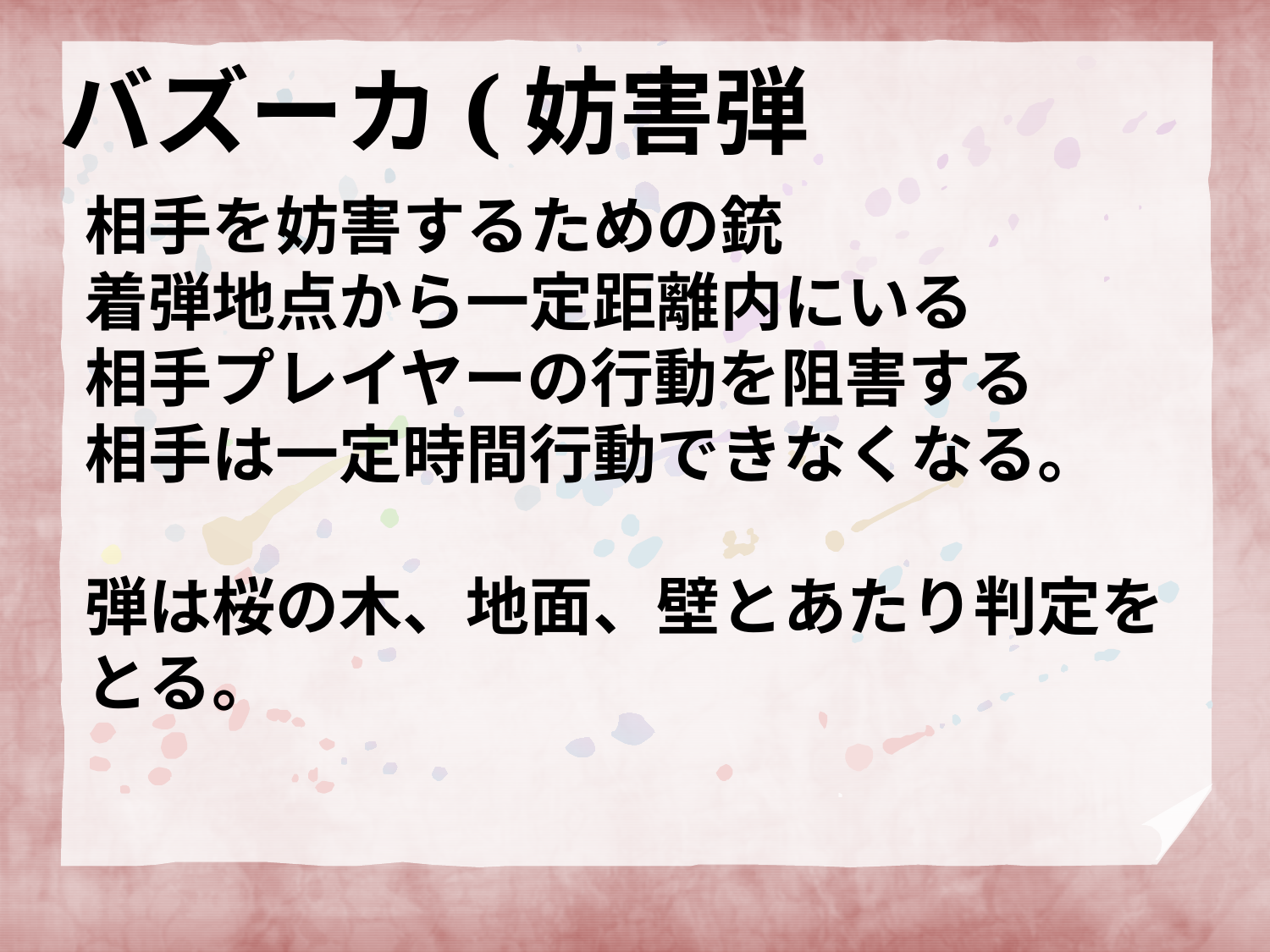

バズーカ(妨害弾
相手を妨害するための銃
着弾地点から一定距離内にいる
相手プレイヤーの行動を阻害する
相手は一定時間行動できなくなる。

弾は桜の木、地面、壁とあたり判定を
とる。